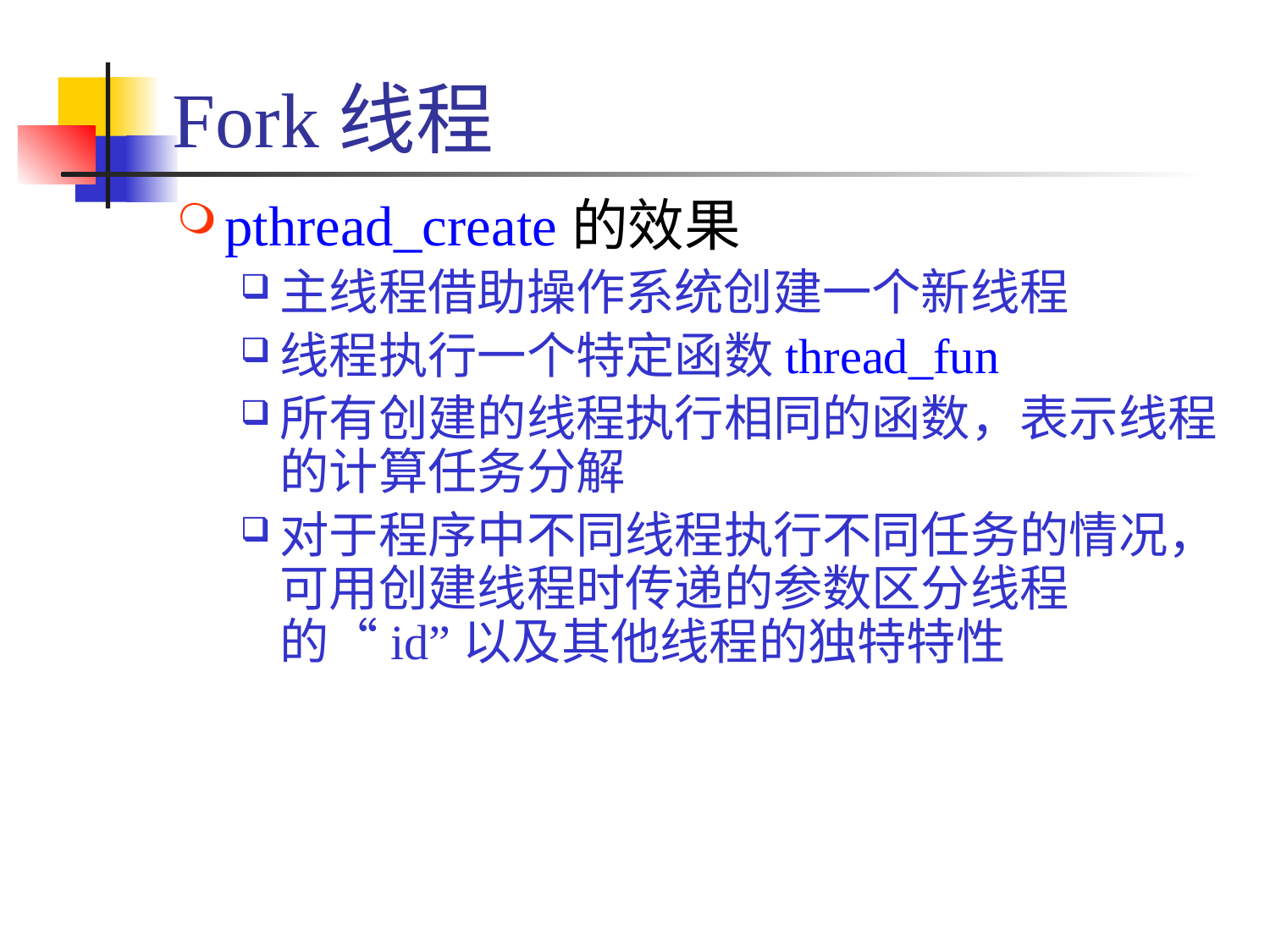

# Fork线程
pthread_create的效果
主线程借助操作系统创建一个新线程
线程执行一个特定函数thread_fun
所有创建的线程执行相同的函数，表示线程的计算任务分解
对于程序中不同线程执行不同任务的情况，可用创建线程时传递的参数区分线程的“id”以及其他线程的独特特性